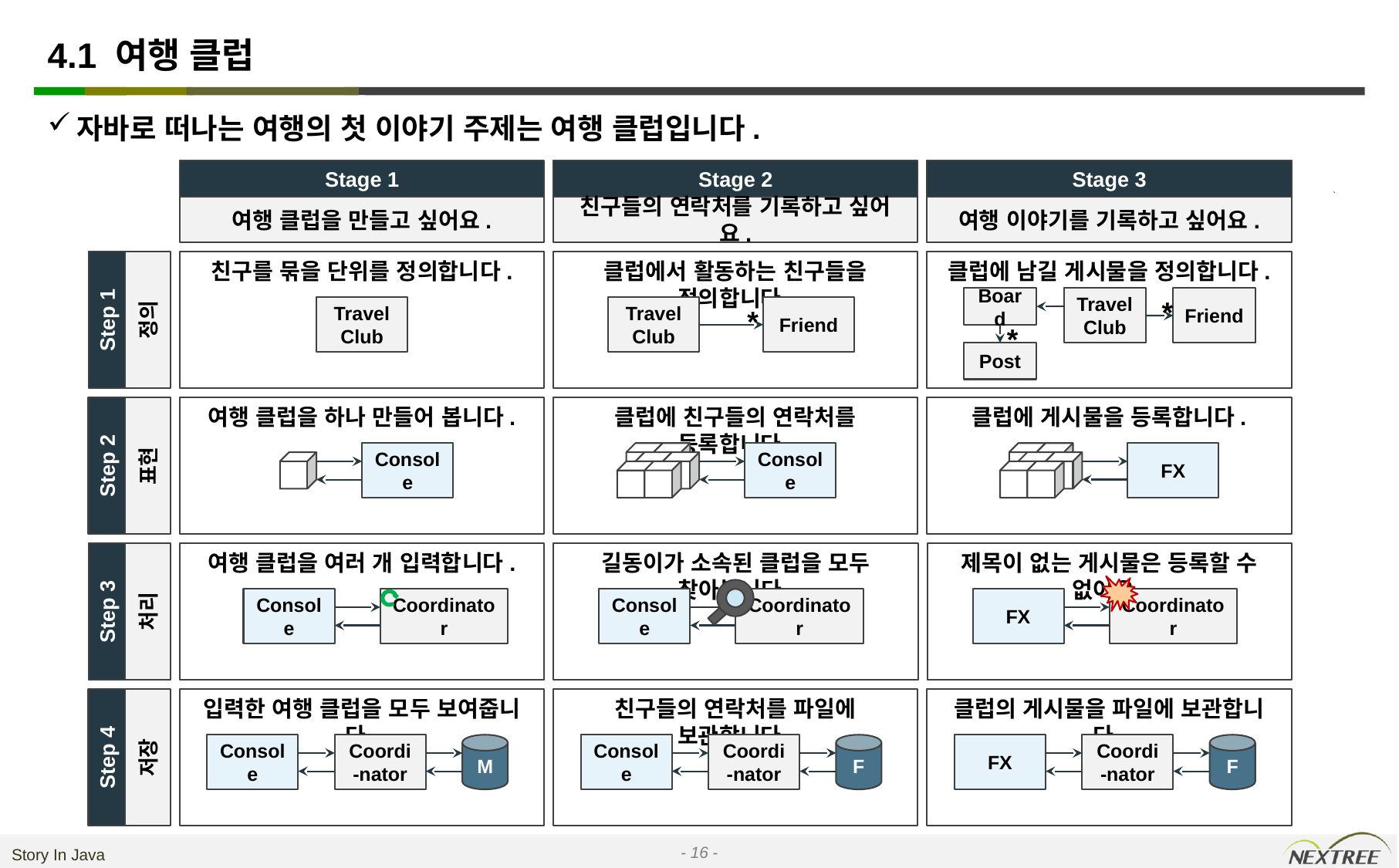

# 4.1 여행 클럽
자바로 떠나는 여행의 첫 이야기 주제는 여행 클럽입니다.
Stage 1
Stage 2
Stage 3
여행 클럽을 만들고 싶어요.
친구들의 연락처를 기록하고 싶어요.
여행 이야기를 기록하고 싶어요.
클럽에서 활동하는 친구들을 정의합니다.
클럽에 남길 게시물을 정의합니다.
친구를 묶을 단위를 정의합니다.
Travel Club
*
Friend
Board
정의
Travel Club
*
Friend
Travel Club
Step 1
*
Post
여행 클럽을 하나 만들어 봅니다.
클럽에 게시물을 등록합니다.
클럽에 친구들의 연락처를 등록합니다.

FX
표현

Console
Console
Step 2

여행 클럽을 여러 개 입력합니다.
길동이가 소속된 클럽을 모두 찾아봅니다.
제목이 없는 게시물은 등록할 수 없어요.

처리
Console
Coordinator
FX
Coordinator

Console
Coordinator
Step 3

입력한 여행 클럽을 모두 보여줍니다.
친구들의 연락처를 파일에 보관합니다.
클럽의 게시물을 파일에 보관합니다.
저장
Console
Coordi
-nator
M
Console
Coordi
-nator
F
FX
Coordi
-nator
F
Step 4